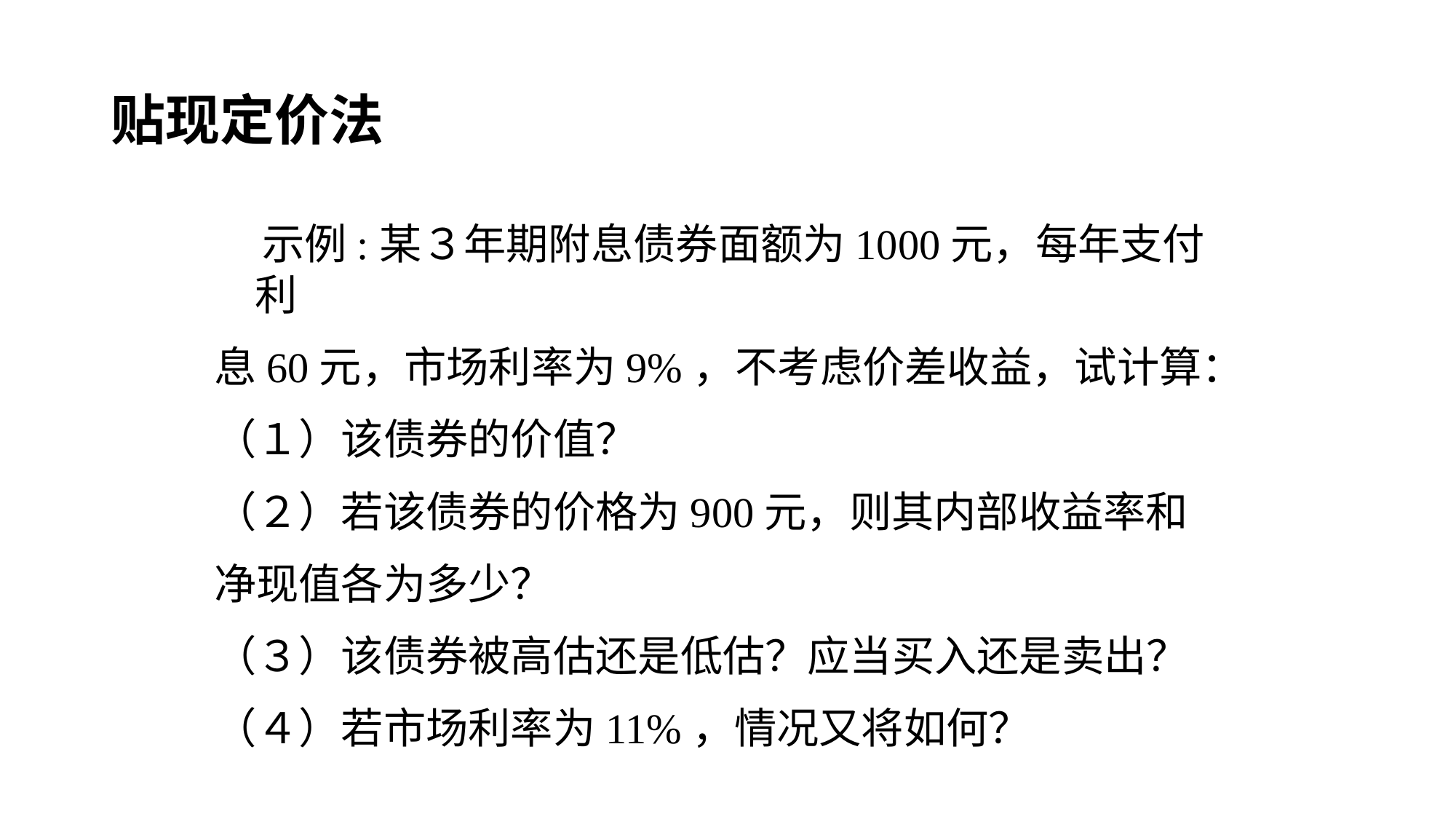

贴现定价法
    示例:某３年期附息债券面额为1000元，每年支付利
息60元，市场利率为9%，不考虑价差收益，试计算：
（１）该债券的价值？
（２）若该债券的价格为900元，则其内部收益率和
净现值各为多少？
（３）该债券被高估还是低估？应当买入还是卖出？
（４）若市场利率为11%，情况又将如何？